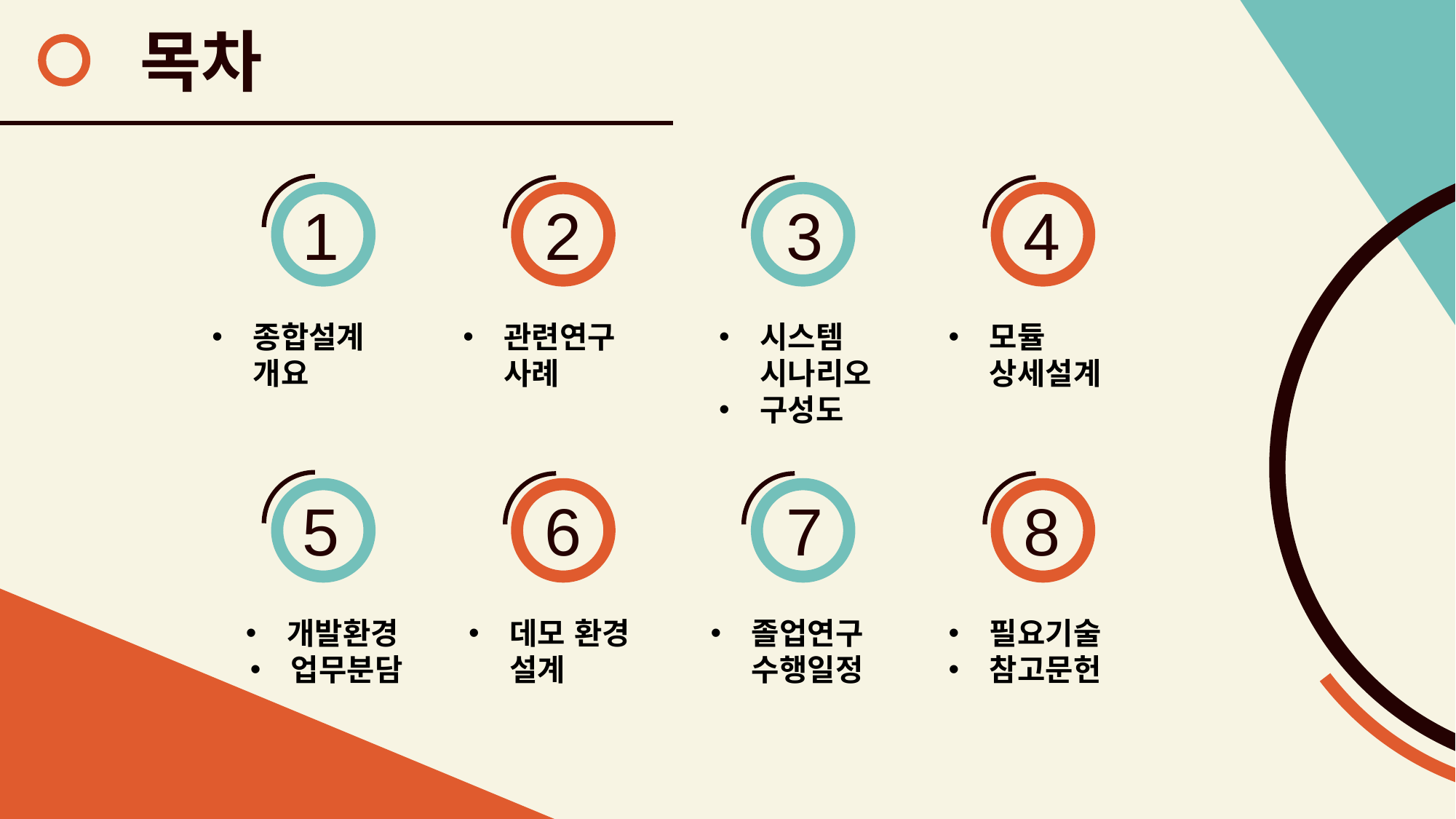

목차

1

2

3

4
종합설계 개요
관련연구 사례
시스템 시나리오
구성도
모듈 상세설계

5

6

7

8
개발환경
업무분담
데모 환경 설계
졸업연구 수행일정
필요기술
참고문헌